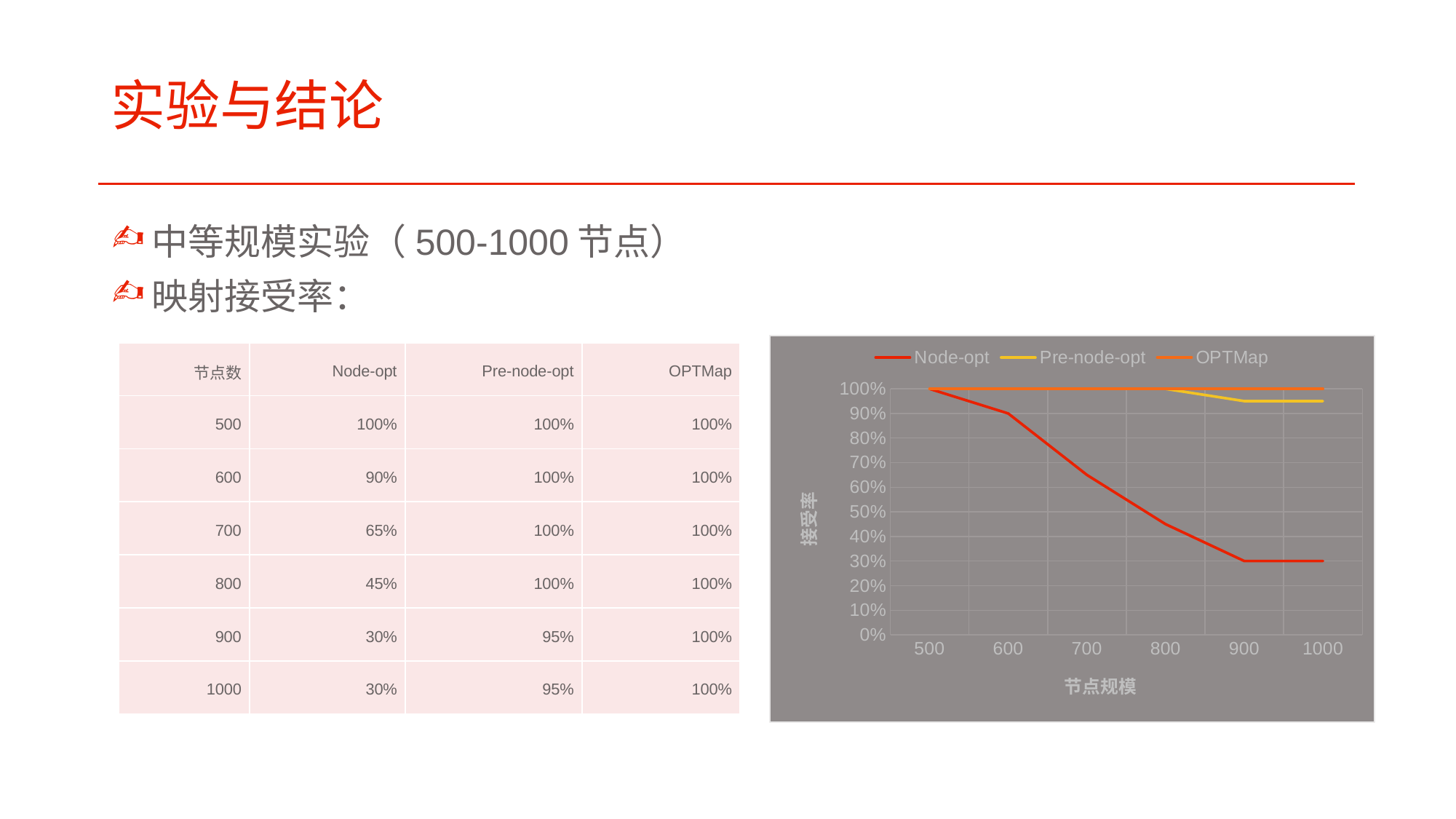

# 实验与结论
中等规模实验（500-1000节点）
映射接受率：

### Chart

| Category | Node-opt | Pre-node-opt | OPTMap |
|---|---|---|---|
| 500 | 1.0 | 1.0 | 1.0 |
| 600 | 0.9 | 1.0 | 1.0 |
| 700 | 0.65 | 1.0 | 1.0 |
| 800 | 0.45 | 1.0 | 1.0 |
| 900 | 0.3 | 0.95 | 1.0 |
| 1000 | 0.3 | 0.95 | 1.0 |
| 节点数 | Node-opt | Pre-node-opt | OPTMap |
| --- | --- | --- | --- |
| 500 | 100% | 100% | 100% |
| 600 | 90% | 100% | 100% |
| 700 | 65% | 100% | 100% |
| 800 | 45% | 100% | 100% |
| 900 | 30% | 95% | 100% |
| 1000 | 30% | 95% | 100% |